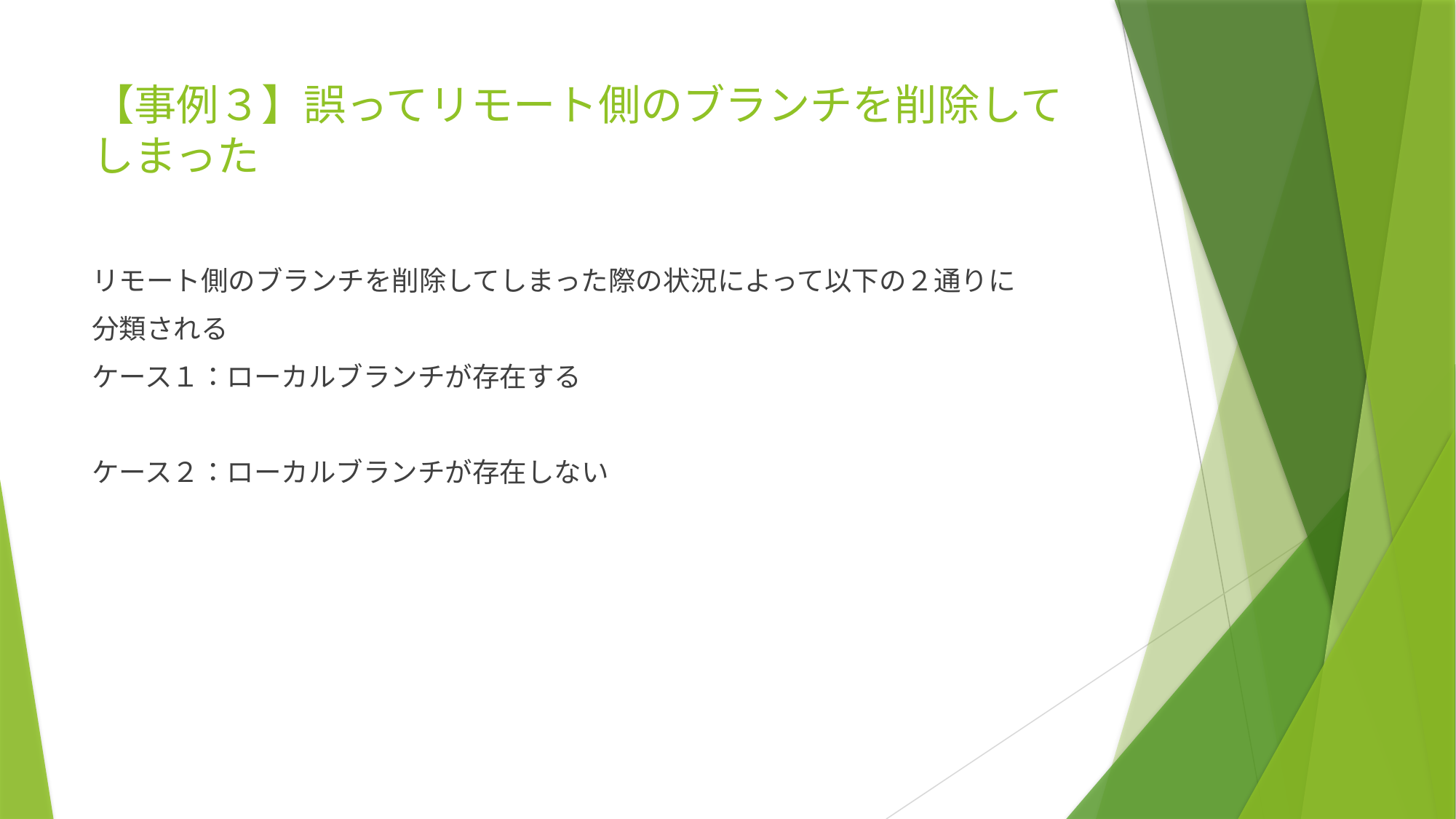

# 【事例３】誤ってリモート側のブランチを削除してしまった
リモート側のブランチを削除してしまった際の状況によって以下の２通りに
分類される
ケース１：ローカルブランチが存在する

ケース２：ローカルブランチが存在しない